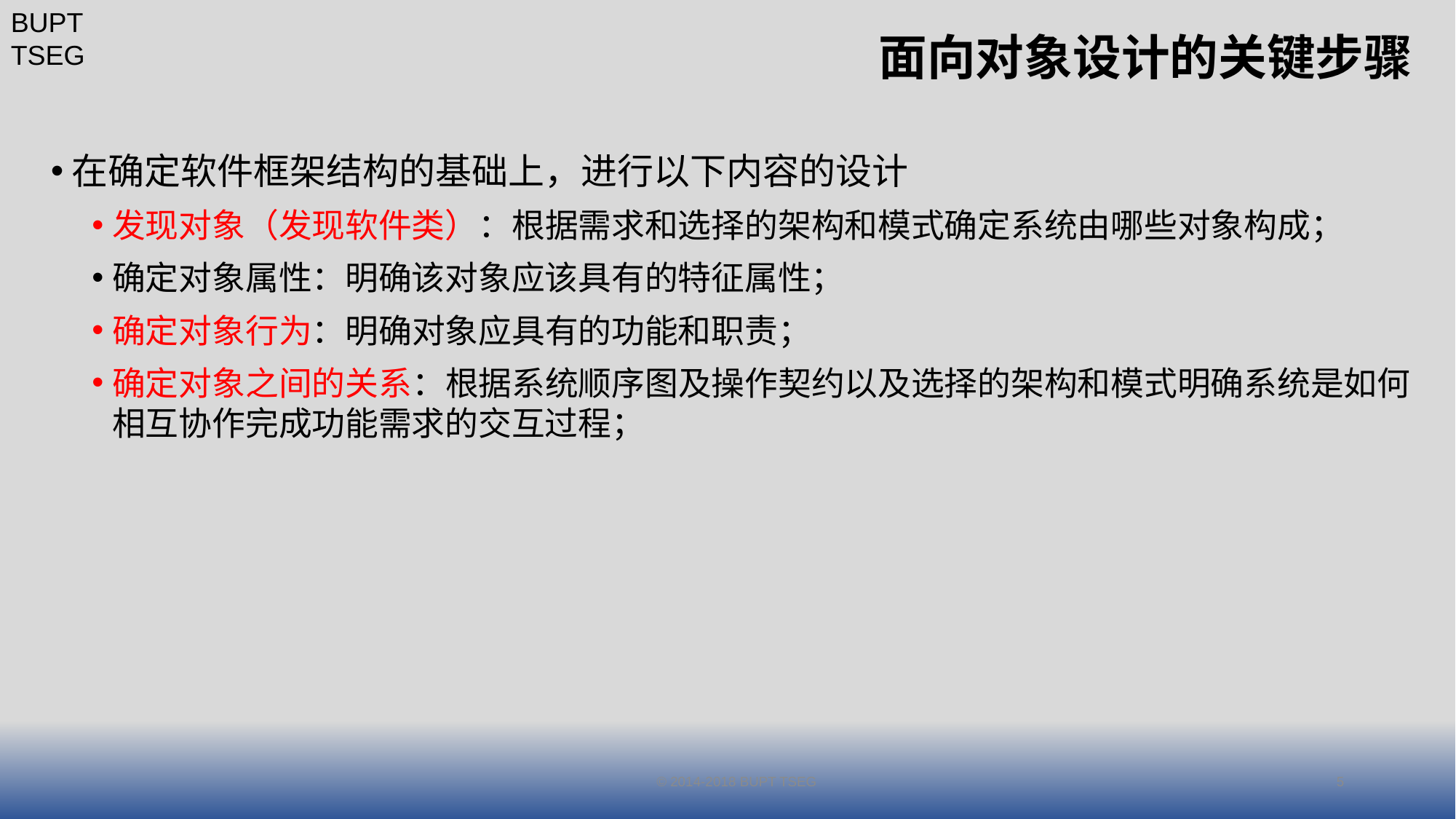

# 面向对象设计的关键步骤
在确定软件框架结构的基础上，进行以下内容的设计
发现对象（发现软件类）：根据需求和选择的架构和模式确定系统由哪些对象构成；
确定对象属性：明确该对象应该具有的特征属性；
确定对象行为：明确对象应具有的功能和职责；
确定对象之间的关系：根据系统顺序图及操作契约以及选择的架构和模式明确系统是如何相互协作完成功能需求的交互过程；
© 2014-2018 BUPT TSEG
5